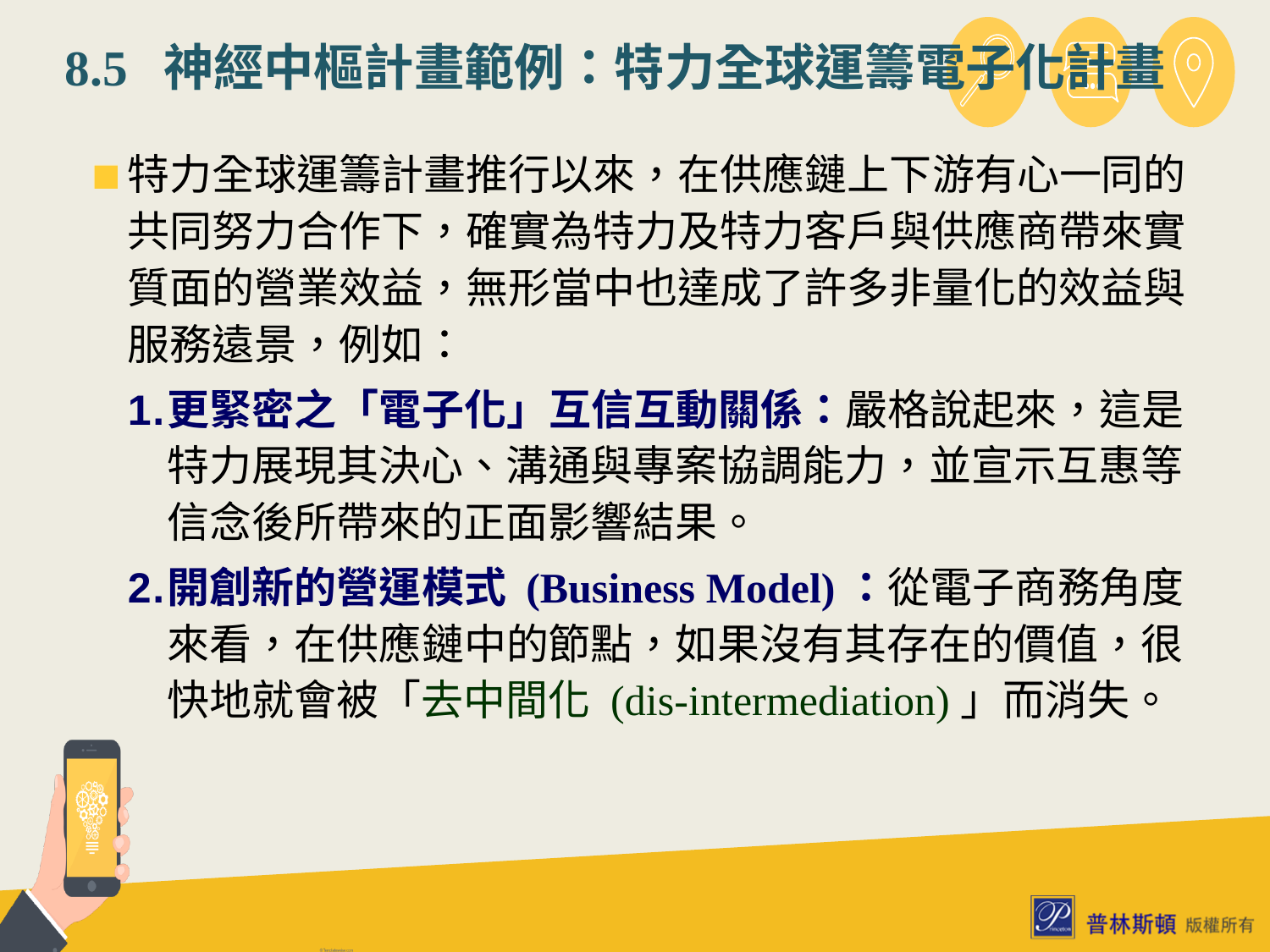

# 8.5  神經中樞計畫範例：特力全球運籌電子化計畫
特力全球運籌計畫推行以來，在供應鏈上下游有心一同的共同努力合作下，確實為特力及特力客戶與供應商帶來實質面的營業效益，無形當中也達成了許多非量化的效益與服務遠景，例如：
更緊密之「電子化」互信互動關係：嚴格說起來，這是特力展現其決心、溝通與專案協調能力，並宣示互惠等信念後所帶來的正面影響結果。
開創新的營運模式 (Business Model)：從電子商務角度來看，在供應鏈中的節點，如果沒有其存在的價值，很快地就會被「去中間化 (dis-intermediation)」而消失。